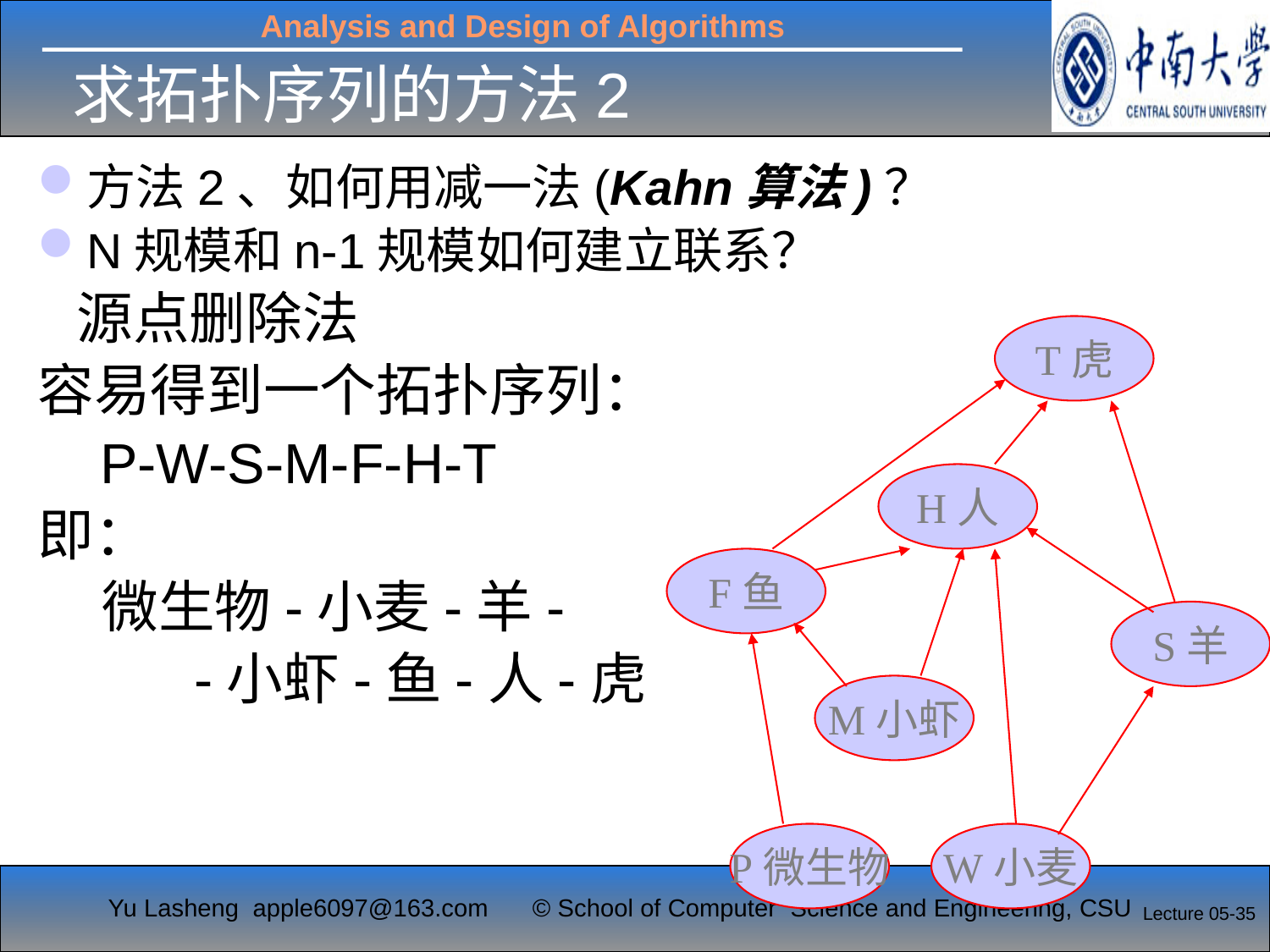

# 求拓扑序列的方法2
方法2、如何用减一法(Kahn算法)？
N规模和n-1规模如何建立联系？
  源点删除法
容易得到一个拓扑序列：
    P-W-S-M-F-H-T
即：
    微生物-小麦-羊-
          -小虾-鱼-人-虎
T虎

H人

F鱼

S羊

M小虾

P微生物
W小麦
Lecture 05-35